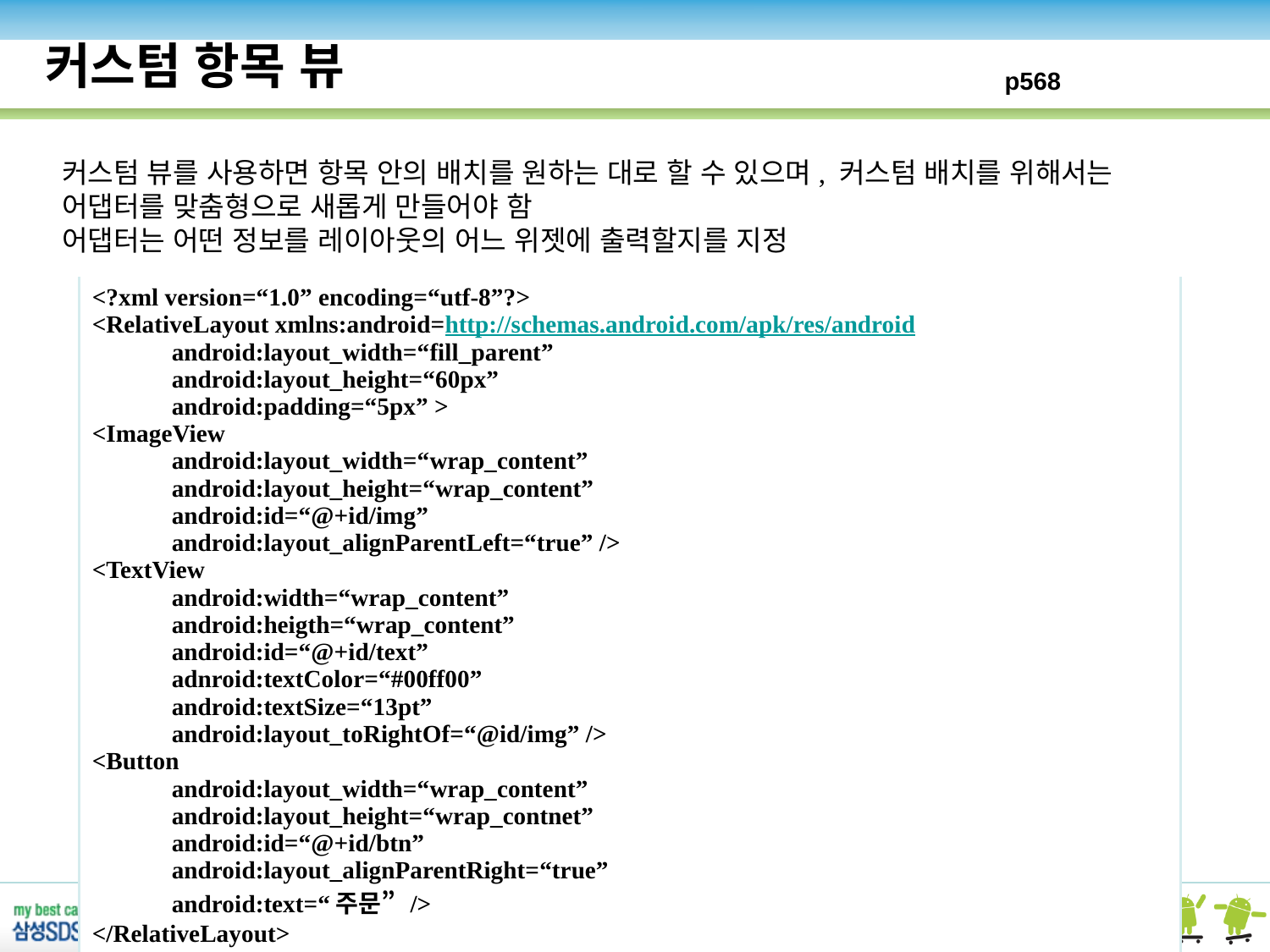

커스텀 항목 뷰
p568
커스텀 뷰를 사용하면 항목 안의 배치를 원하는 대로 할 수 있으며, 커스텀 배치를 위해서는 어댑터를 맞춤형으로 새롭게 만들어야 함
어댑터는 어떤 정보를 레이아웃의 어느 위젯에 출력할지를 지정
| <?xml version=“1.0” encoding=“utf-8”?> <RelativeLayout xmlns:android=http://schemas.android.com/apk/res/android android:layout\_width=“fill\_parent” android:layout\_height=“60px” android:padding=“5px” > <ImageView android:layout\_width=“wrap\_content” android:layout\_height=“wrap\_content” android:id=“@+id/img” android:layout\_alignParentLeft=“true” /> <TextView android:width=“wrap\_content” android:heigth=“wrap\_content” android:id=“@+id/text” adnroid:textColor=“#00ff00” android:textSize=“13pt” android:layout\_toRightOf=“@id/img” /> <Button android:layout\_width=“wrap\_content” android:layout\_height=“wrap\_contnet” android:id=“@+id/btn” android:layout\_alignParentRight=“true” android:text=“주문” /> </RelativeLayout> |
| --- |
- 53 -